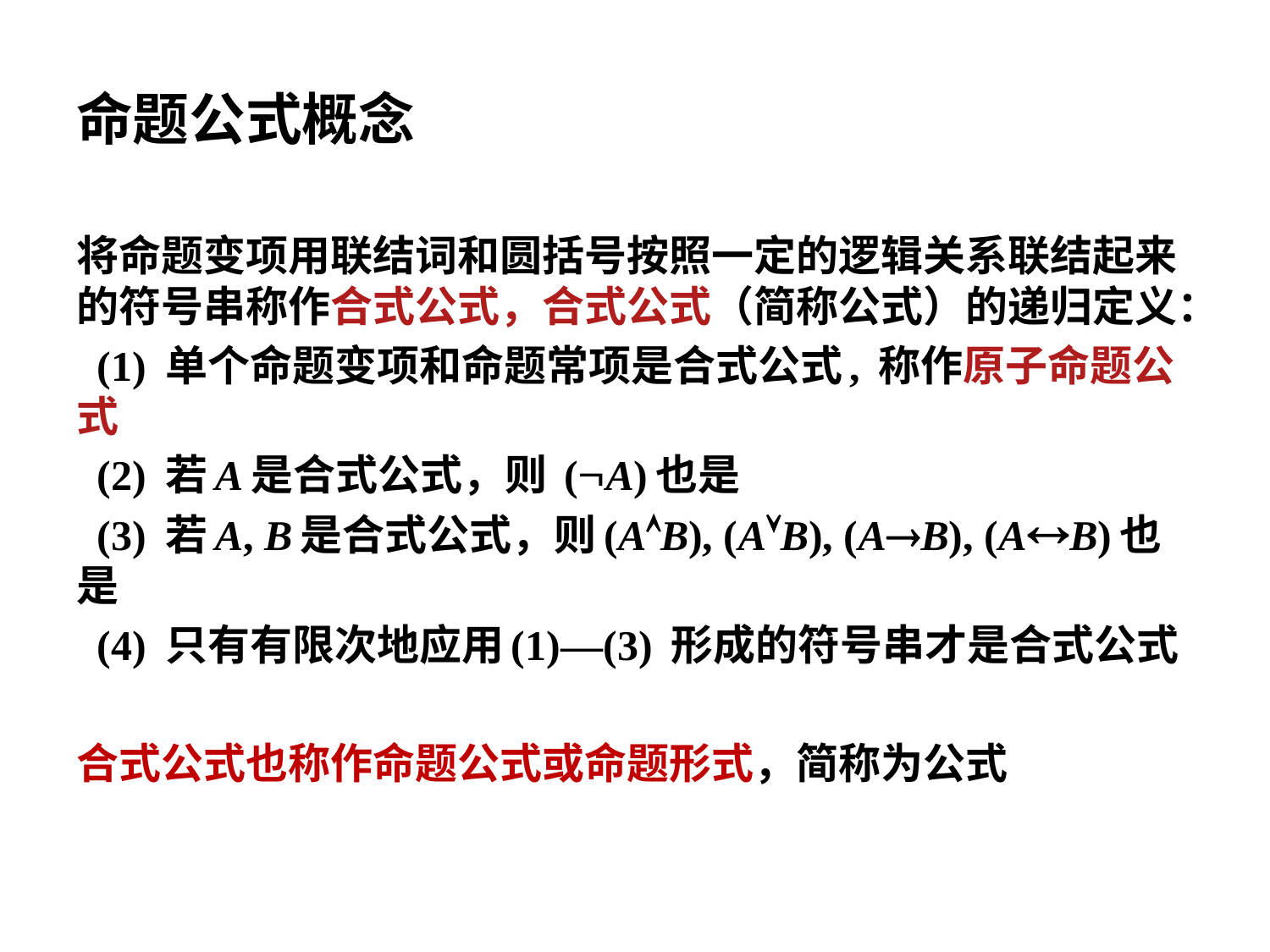

# 命题公式概念
将命题变项用联结词和圆括号按照一定的逻辑关系联结起来的符号串称作合式公式，合式公式（简称公式）的递归定义：
  (1) 单个命题变项和命题常项是合式公式, 称作原子命题公式
  (2) 若A是合式公式，则 (¬A)也是
  (3) 若A, B是合式公式，则(A∧B), (A∨B), (A→B), (A↔B)也是
  (4) 只有有限次地应用(1)—(3) 形成的符号串才是合式公式

合式公式也称作命题公式或命题形式，简称为公式